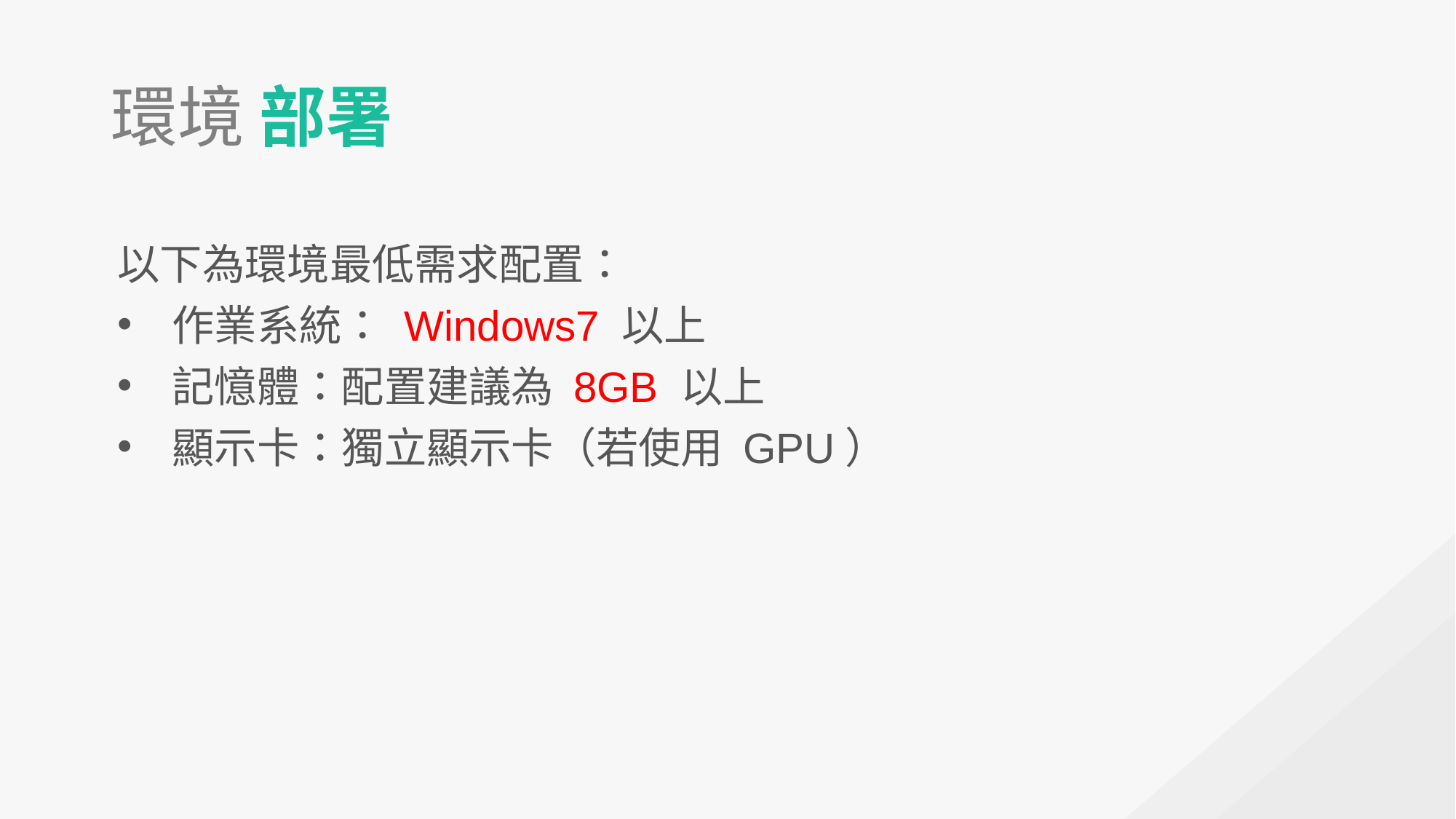

環境 部署
以下為環境最低需求配置：
作業系統： Windows7 以上
記憶體：配置建議為 8GB 以上
顯示卡：獨立顯示卡（若使用 GPU）